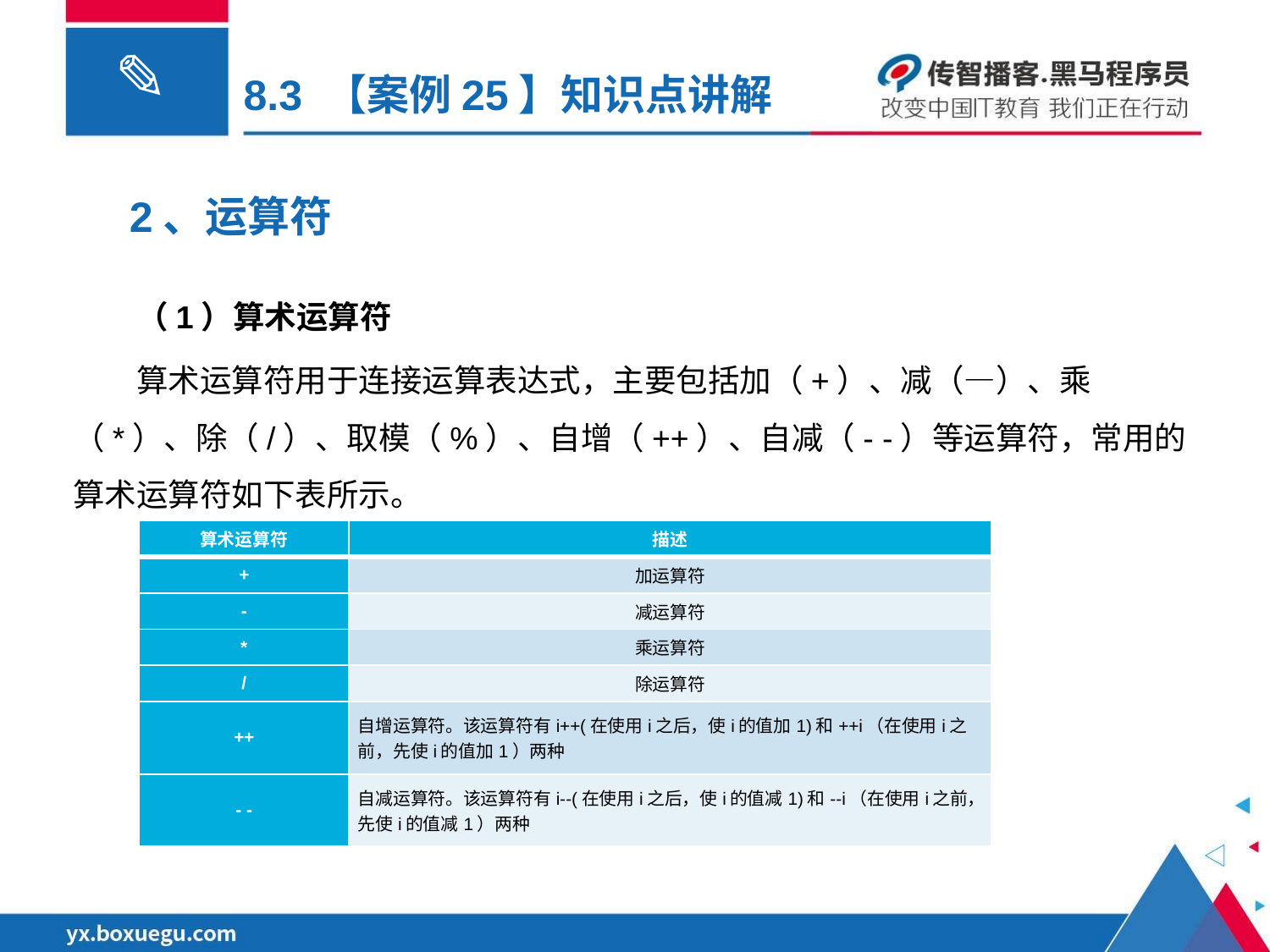

# 8.3 【案例25】知识点讲解
2、运算符
（1）算术运算符
算术运算符用于连接运算表达式，主要包括加（+）、减（—）、乘（*）、除（/）、取模（%）、自增（++）、自减（- -）等运算符，常用的算术运算符如下表所示。
| 算术运算符 | 描述 |
| --- | --- |
| + | 加运算符 |
| - | 减运算符 |
| \* | 乘运算符 |
| / | 除运算符 |
| ++ | 自增运算符。该运算符有i++(在使用i之后，使i的值加1)和++i（在使用i之前，先使i的值加1）两种 |
| - - | 自减运算符。该运算符有i--(在使用i之后，使i的值减1)和--i（在使用i之前，先使i的值减1）两种 |